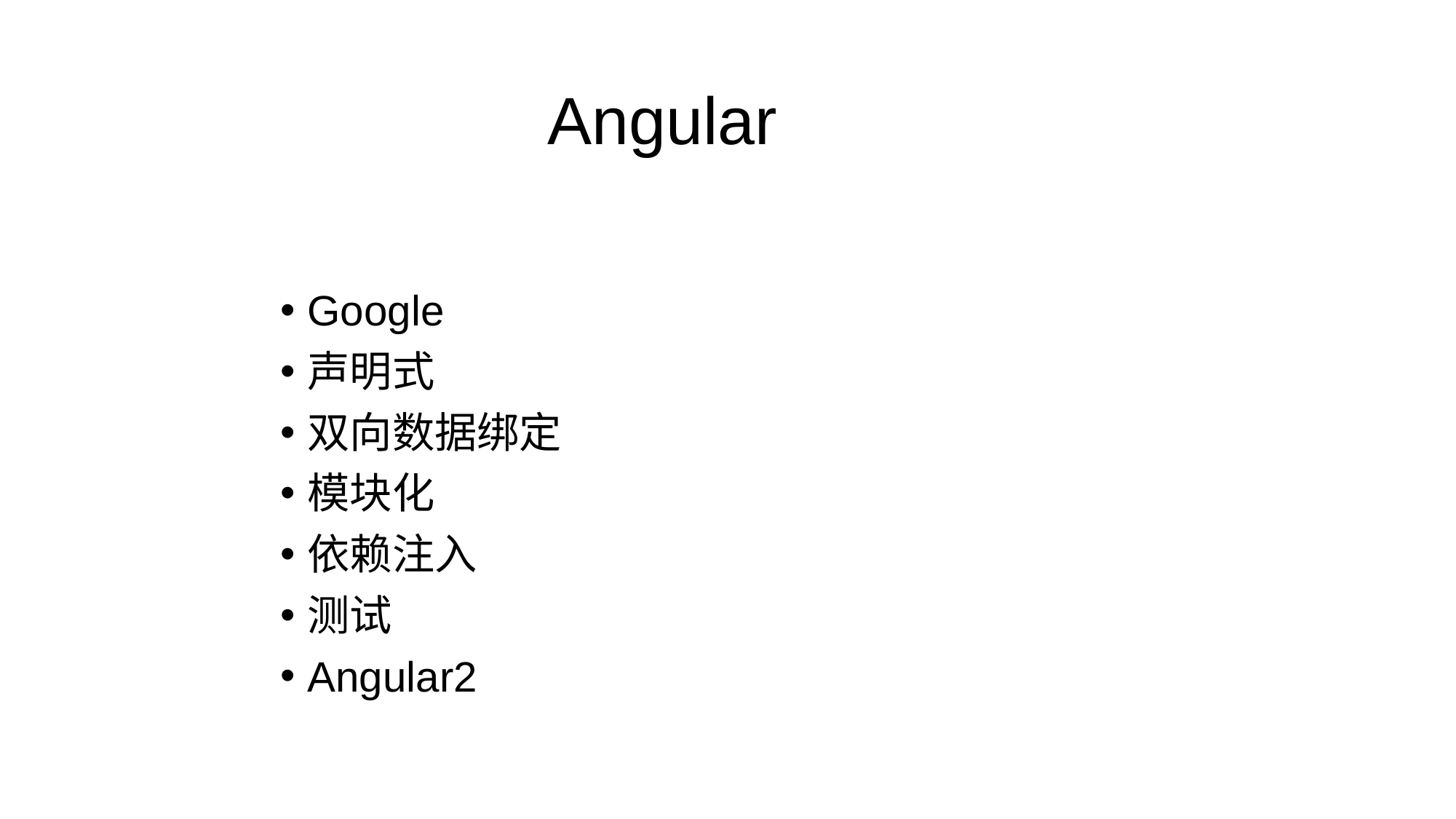

# Angular

Google
声明式
双向数据绑定
模块化
依赖注入
测试
Angular2